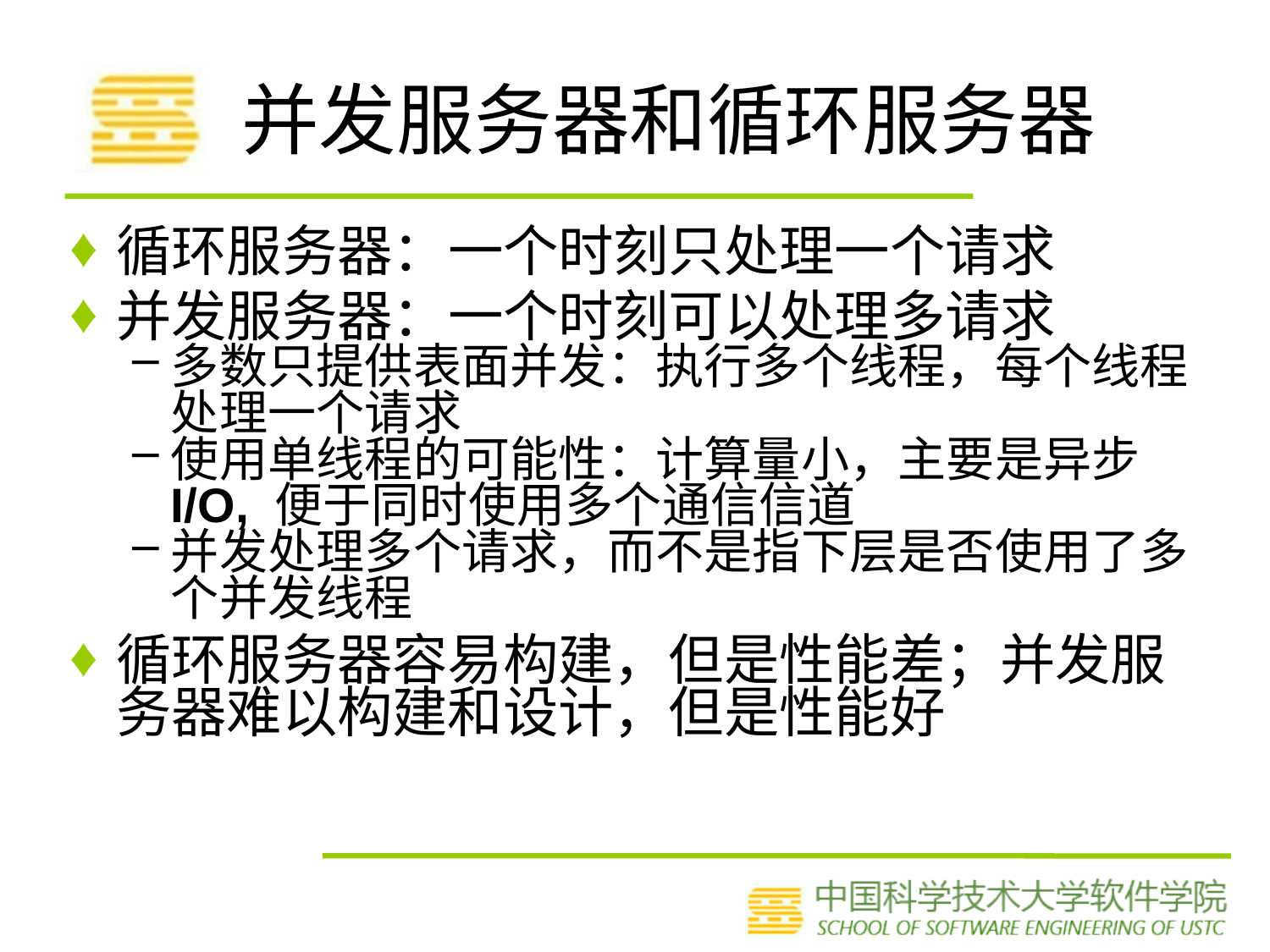

# 并发服务器和循环服务器
循环服务器：一个时刻只处理一个请求
并发服务器：一个时刻可以处理多请求
多数只提供表面并发：执行多个线程，每个线程处理一个请求
使用单线程的可能性：计算量小，主要是异步I/O, 便于同时使用多个通信信道
并发处理多个请求，而不是指下层是否使用了多个并发线程
循环服务器容易构建，但是性能差；并发服务器难以构建和设计，但是性能好